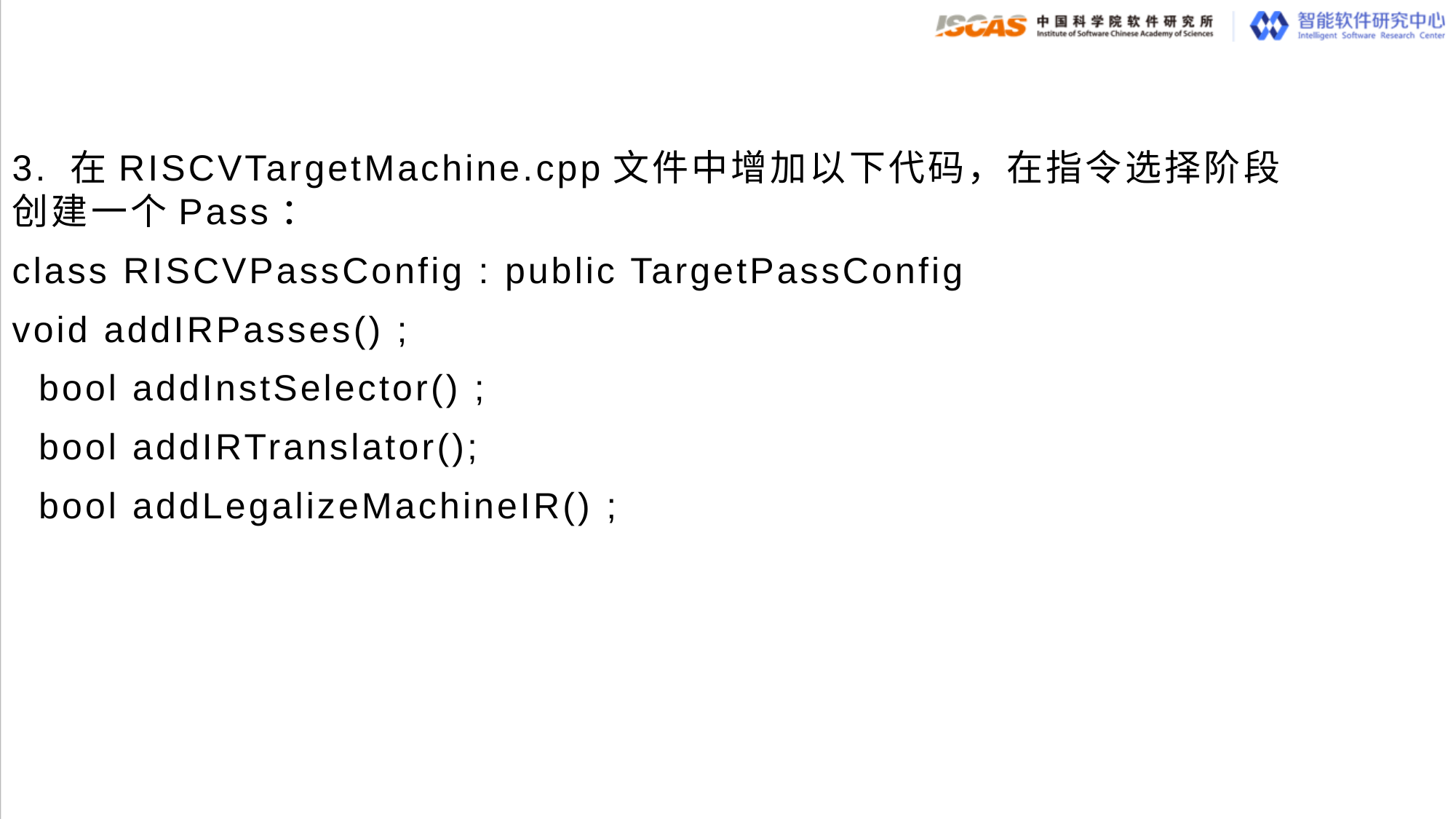

3. 在RISCVTargetMachine.cpp文件中增加以下代码，在指令选择阶段 创建一个Pass：
class RISCVPassConfig : public TargetPassConfig
void addIRPasses() ;
  bool addInstSelector() ;
  bool addIRTranslator();
  bool addLegalizeMachineIR() ;